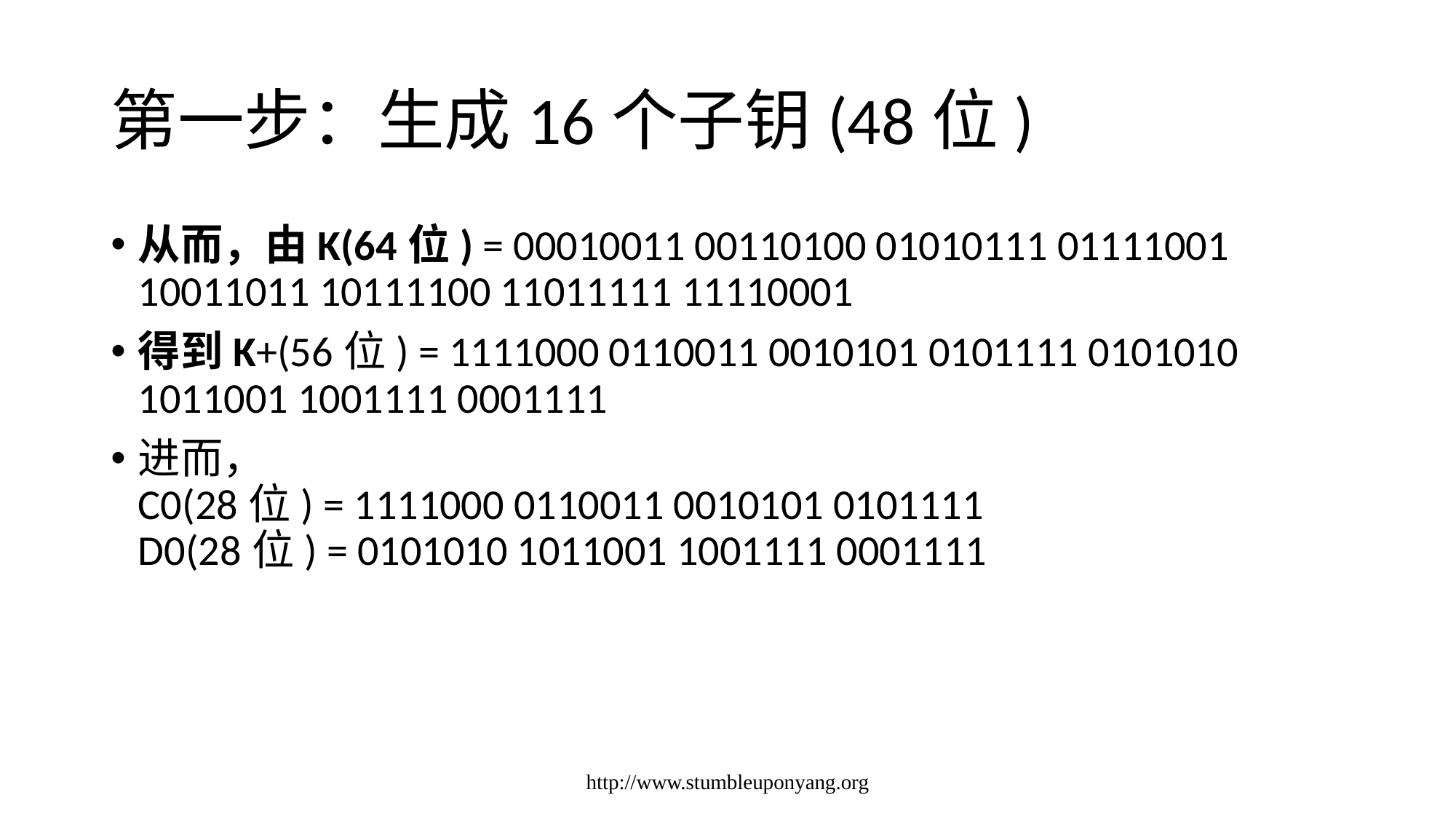

# 第一步：生成16个子钥(48位)
从而，由K(64位) = 00010011 00110100 01010111 01111001 10011011 10111100 11011111 11110001
得到K+(56位) = 1111000 0110011 0010101 0101111 0101010 1011001 1001111 0001111
进而，
C0(28位) = 1111000 0110011 0010101 0101111
D0(28位) = 0101010 1011001 1001111 0001111
http://www.stumbleuponyang.org